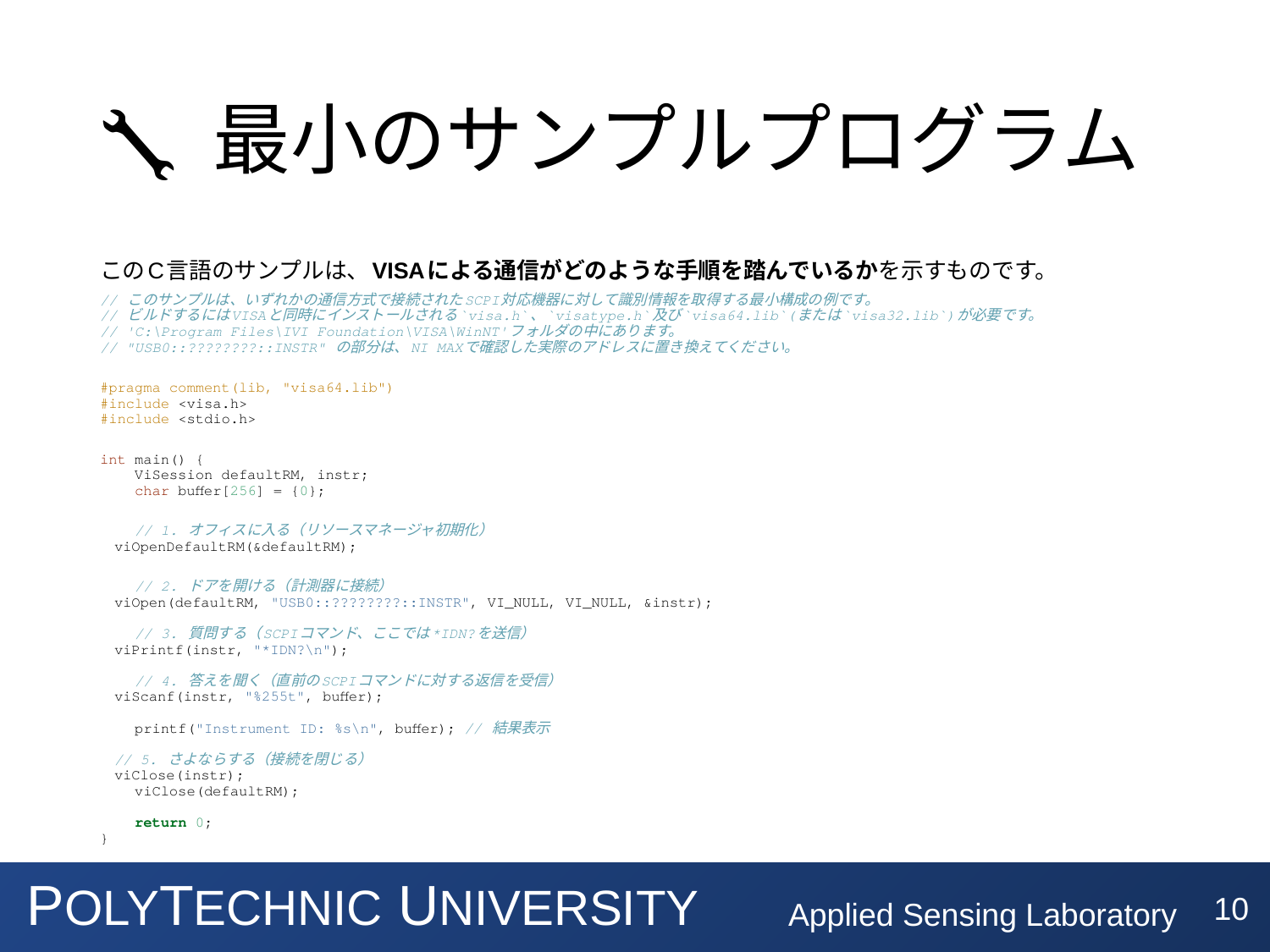

# 🔧 最小のサンプルプログラム
このC言語のサンプルは、VISAによる通信がどのような手順を踏んでいるかを示すものです。
// このサンプルは、いずれかの通信方式で接続されたSCPI対応機器に対して識別情報を取得する最小構成の例です。
// ビルドするにはVISAと同時にインストールされる`visa.h`、`visatype.h`及び`visa64.lib`(または`visa32.lib`)が必要です。
// 'C:\Program Files\IVI Foundation\VISA\WinNT'フォルダの中にあります。
// "USB0::????????::INSTR" の部分は、NI MAXで確認した実際のアドレスに置き換えてください。
#pragma comment(lib, "visa64.lib")
#include <visa.h>
#include <stdio.h>
int main() {
    ViSession defaultRM, instr;
    char buffer[256] = {0};
    // 1. オフィスに入る（リソースマネージャ初期化）
    viOpenDefaultRM(&defaultRM);
    // 2. ドアを開ける（計測器に接続）
    viOpen(defaultRM, "USB0::????????::INSTR", VI_NULL, VI_NULL, &instr);
    // 3. 質問する（SCPIコマンド、ここでは*IDN?を送信）
    viPrintf(instr, "*IDN?\n");
    // 4. 答えを聞く（直前のSCPIコマンドに対する返信を受信）
    viScanf(instr, "%255t", buffer);
    printf("Instrument ID: %s\n", buffer); // 結果表示
    // 5. さよならする（接続を閉じる）
    viClose(instr);
    viClose(defaultRM);
    return 0;
}
10